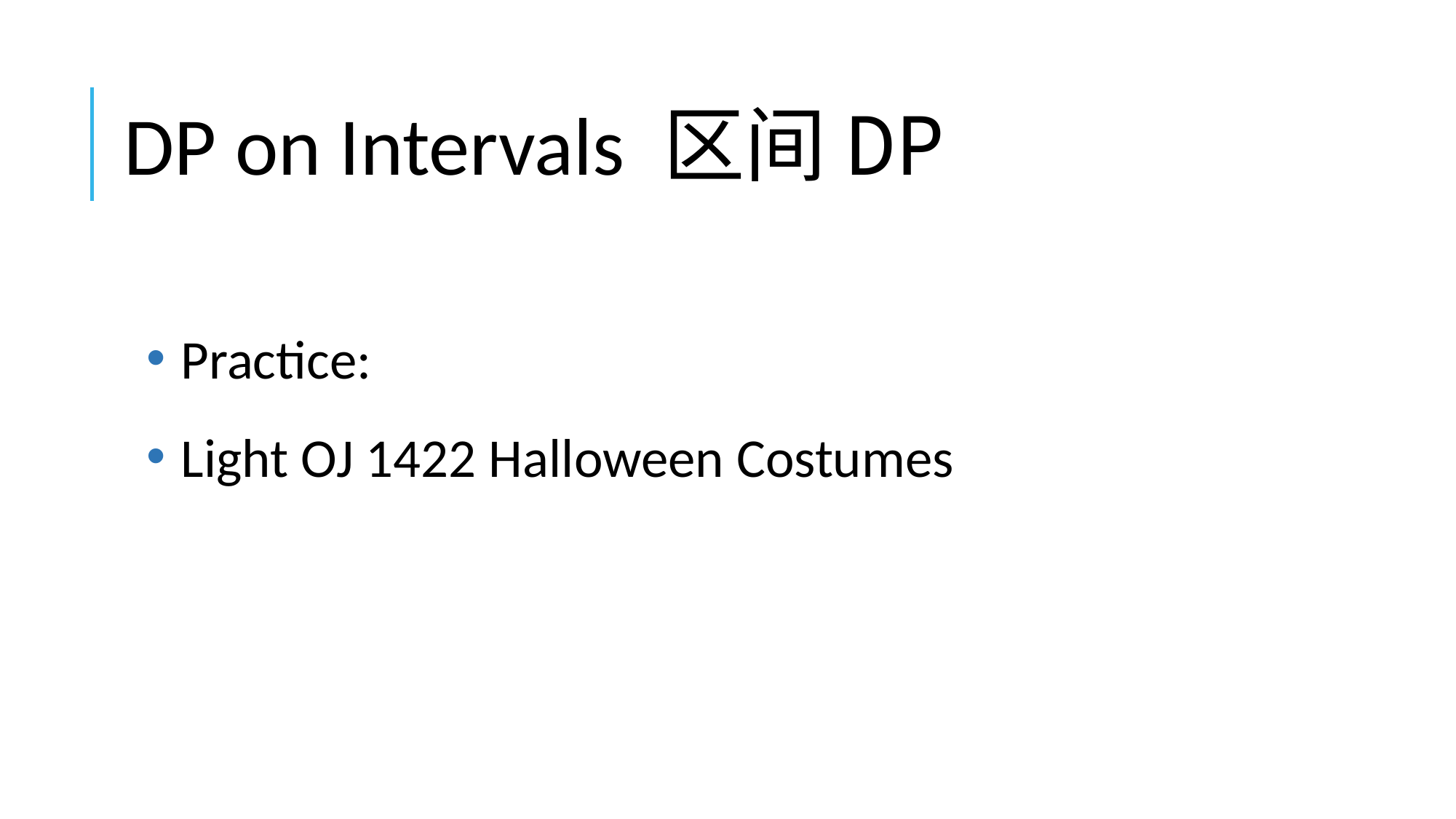

DP on Intervals 区间DP
Practice:
Light OJ 1422 Halloween Costumes